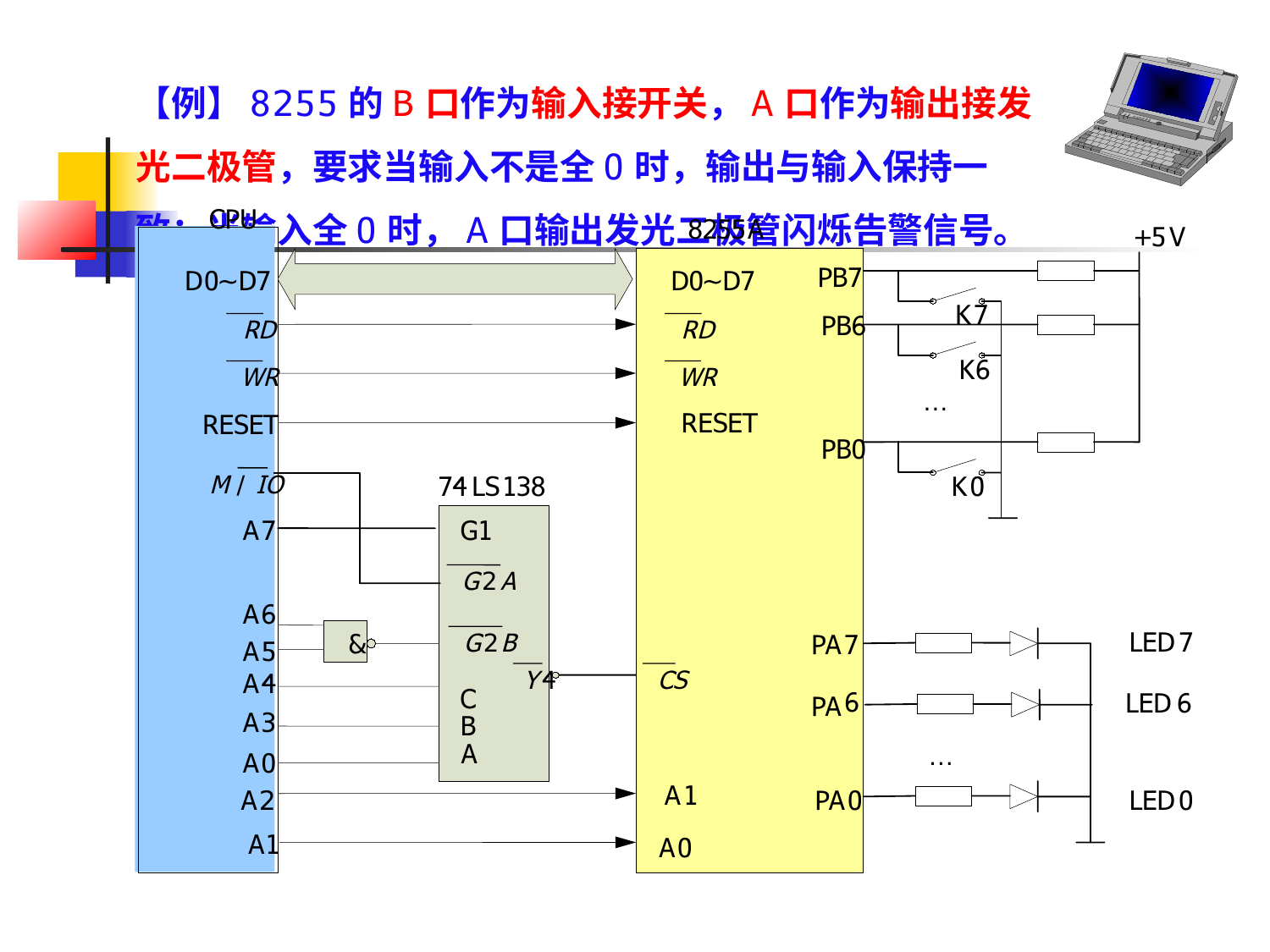

CPU
8255
A
+
5
V

PB
7

D
0
~
D
7
D
0
~
D
7

K
7

PB
6

RD

RD

K
6

WR

WR

…
RESET
RESET

PB
0

M
/
IO
74
LS
138
K
0

A
7
G
1

G
2
A

A
6

LED
7

G
2
B
&

PA
7

A
5

Y
4

CS
A
4

C
6

LED
6

PA

A
3
B

A
…
A
0

A
1

A
2
PA
0
LED
0

A
1
A
0

# 【例】8255的B口作为输入接开关，A口作为输出接发光二极管，要求当输入不是全0时，输出与输入保持一致；当输入全0时，A口输出发光二极管闪烁告警信号。